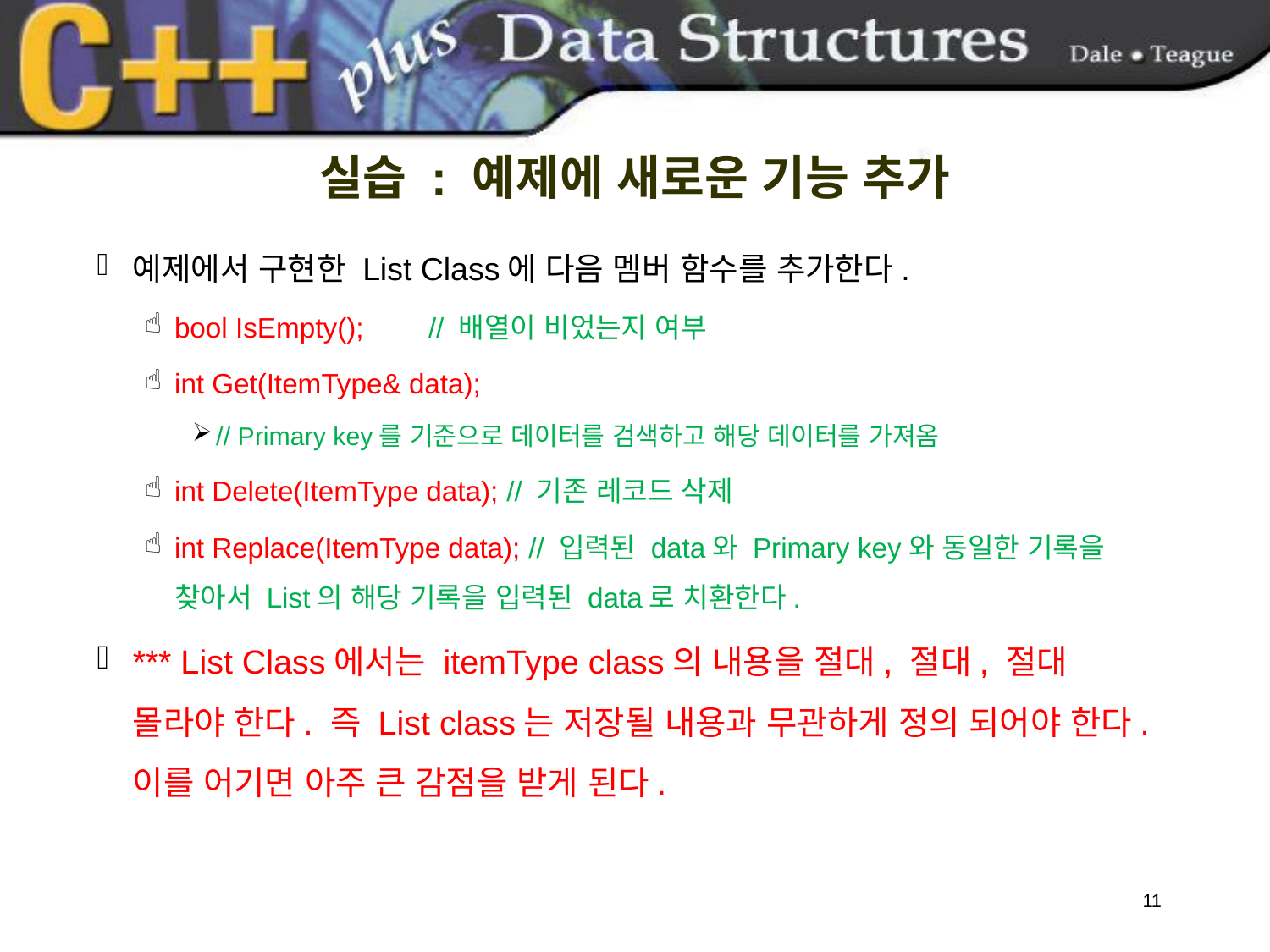

# 실습 : 예제에 새로운 기능 추가
예제에서 구현한 List Class에 다음 멤버 함수를 추가한다.
bool IsEmpty();	// 배열이 비었는지 여부
int Get(ItemType& data);
// Primary key를 기준으로 데이터를 검색하고 해당 데이터를 가져옴
int Delete(ItemType data); // 기존 레코드 삭제
int Replace(ItemType data); // 입력된 data와 Primary key와 동일한 기록을 찾아서 List의 해당 기록을 입력된 data로 치환한다.
*** List Class에서는 itemType class의 내용을 절대, 절대, 절대 몰라야 한다. 즉 List class는 저장될 내용과 무관하게 정의 되어야 한다. 이를 어기면 아주 큰 감점을 받게 된다.